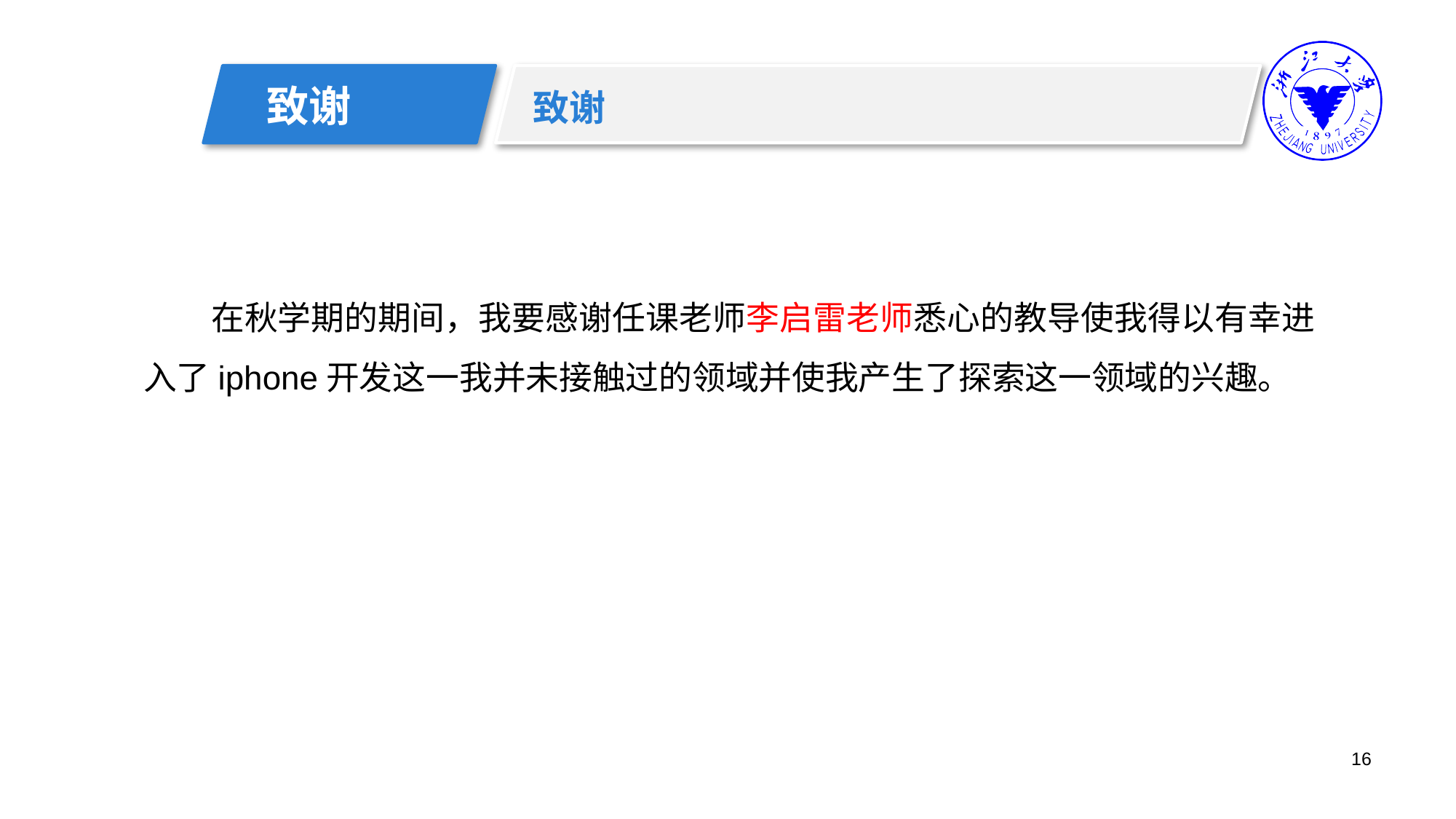

致谢

致谢
   在秋学期的期间，我要感谢任课老师李启雷老师悉心的教导使我得以有幸进入了iphone开发这一我并未接触过的领域并使我产生了探索这一领域的兴趣。

16